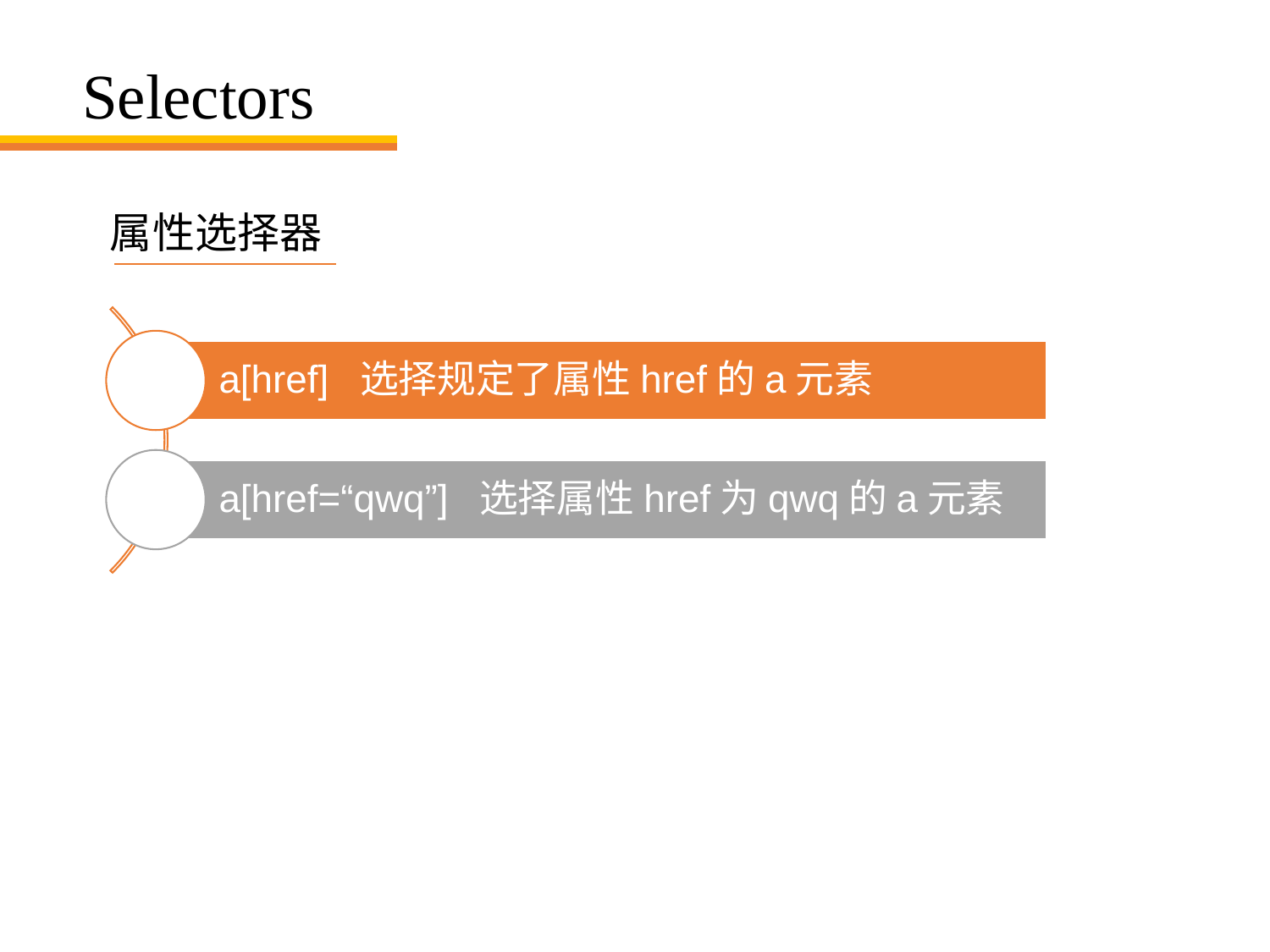

# Selectors
属性选择器
a[href]  选择规定了属性href的a元素
a[href=“qwq”]  选择属性href为qwq的a元素